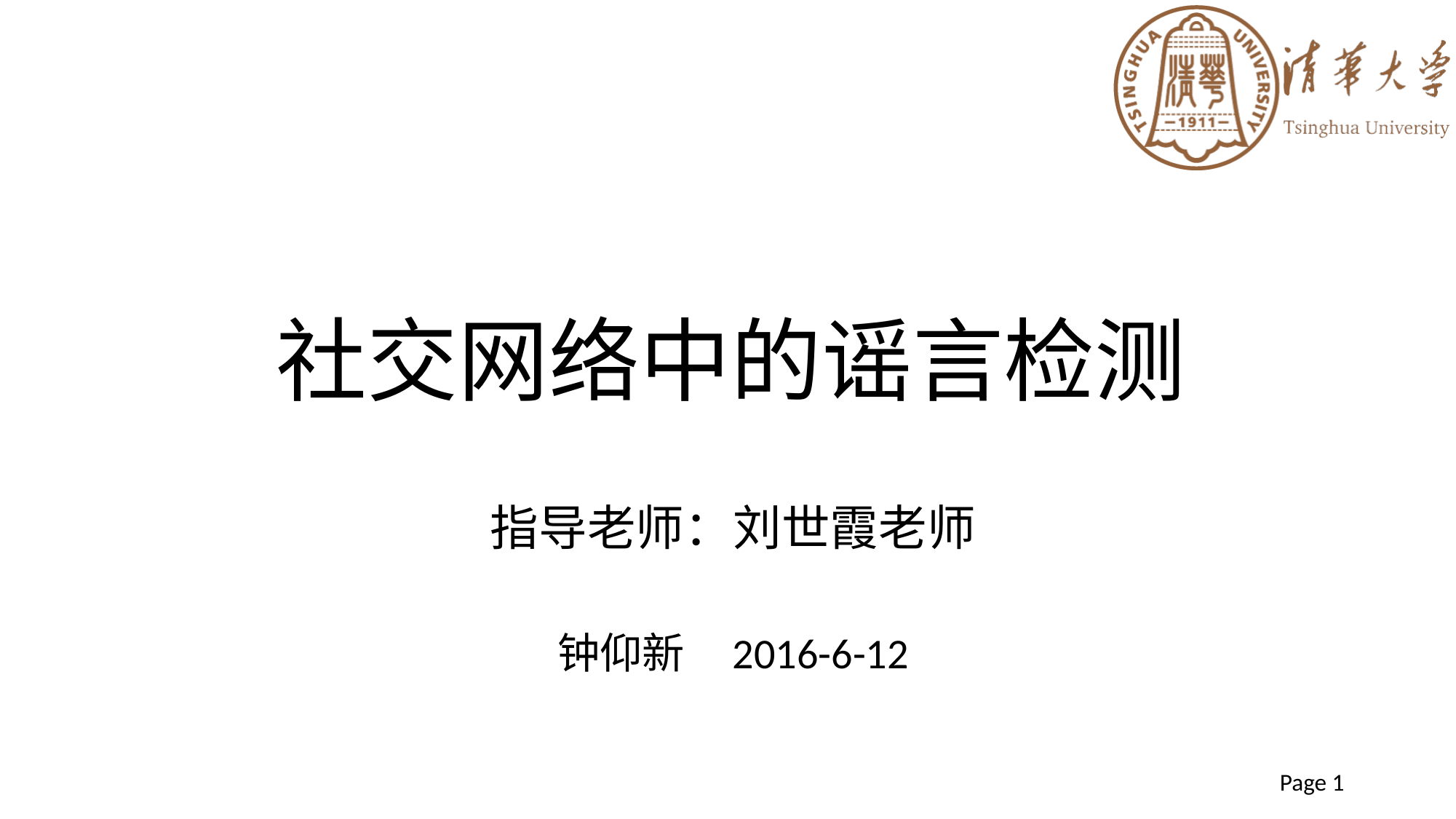

# 社交网络中的谣言检测
指导老师：刘世霞老师

钟仰新    2016-6-12
Page 1